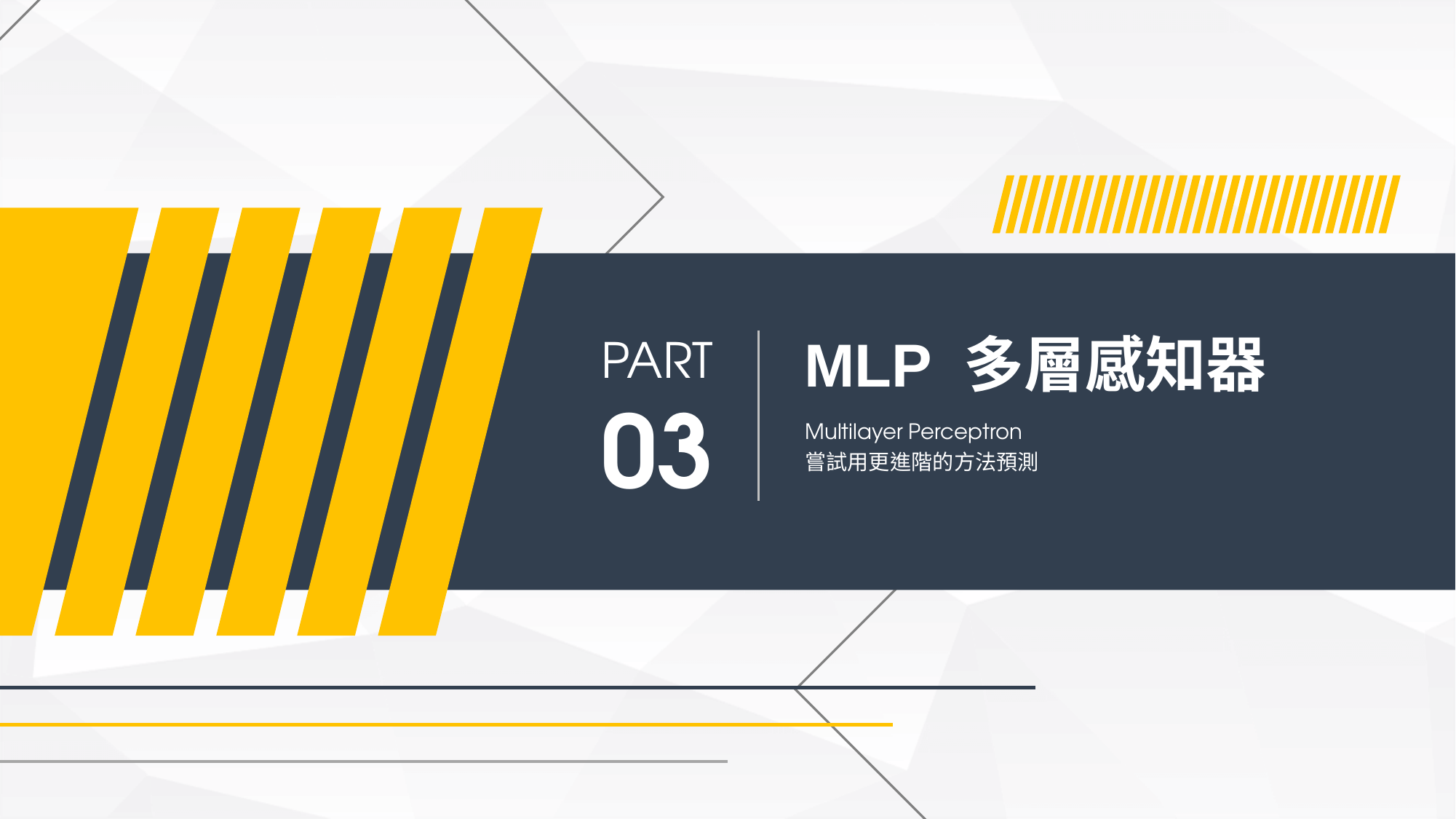

MLP 多層感知器
PART
03

Multilayer Perceptron
嘗試用更進階的方法預測